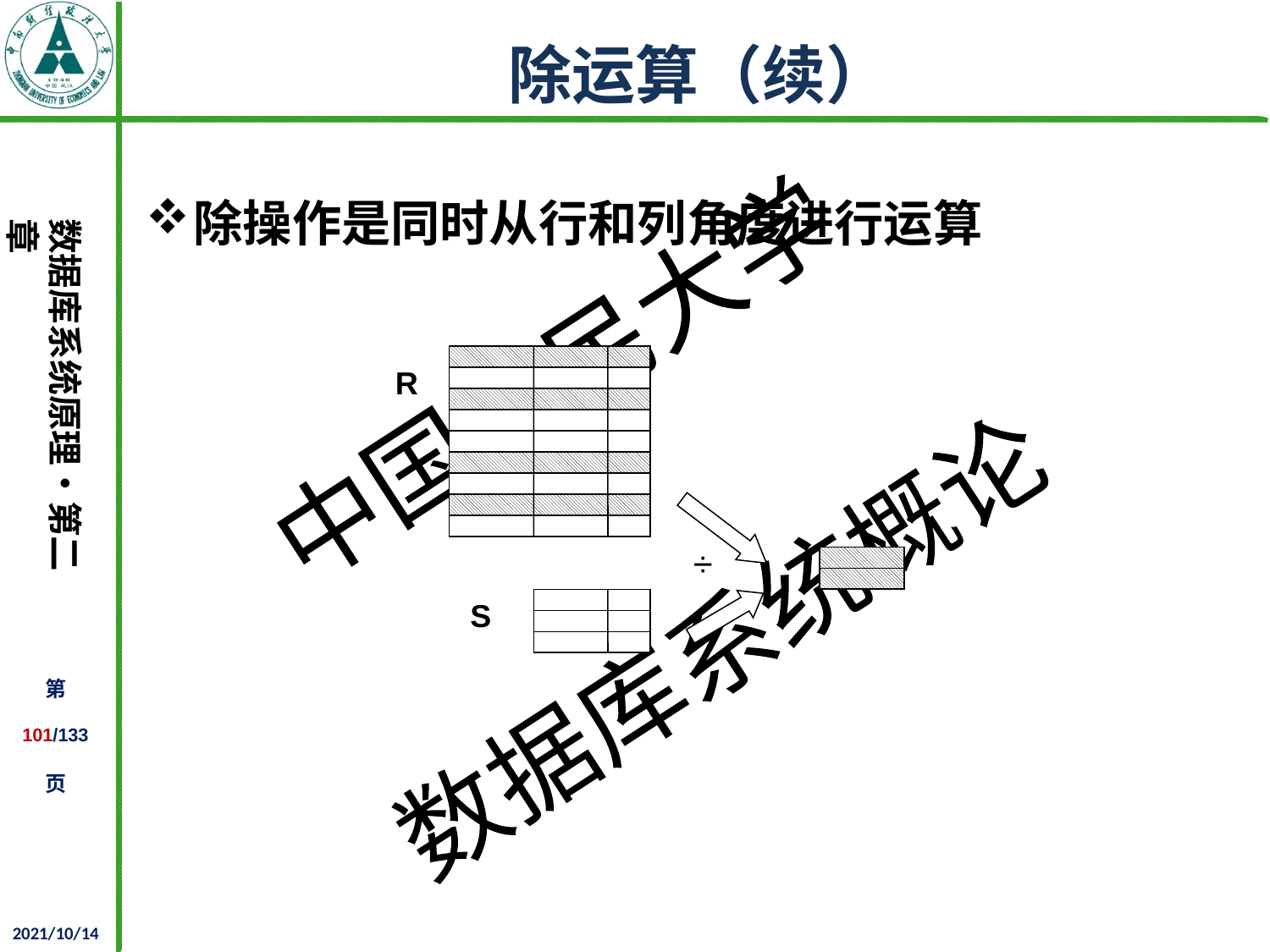

# 除运算（续）
除操作是同时从行和列角度进行运算

R

÷

S

2021/10/14